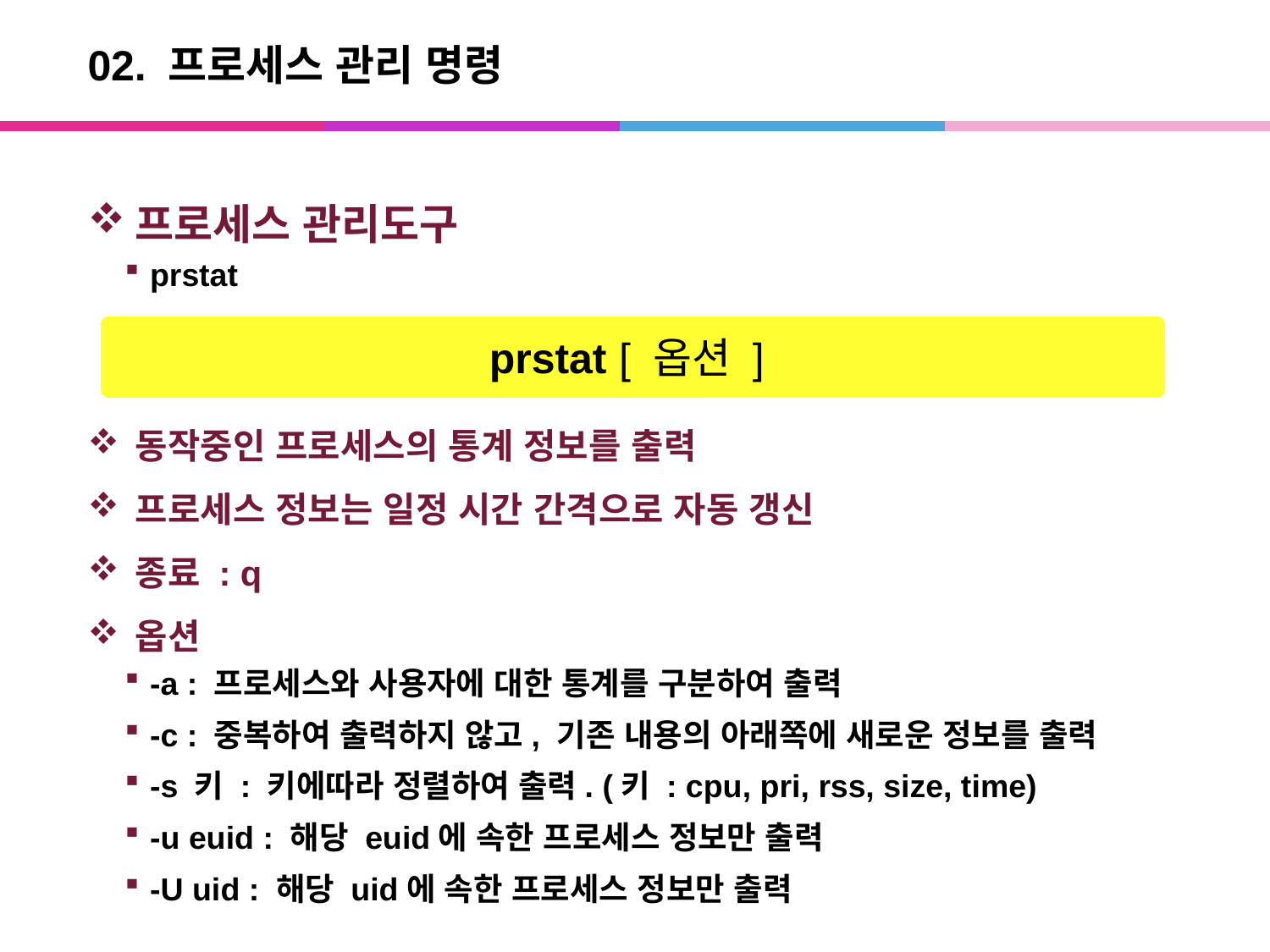

# 02. 프로세스 관리 명령
프로세스 관리도구
prstat

동작중인 프로세스의 통계 정보를 출력
프로세스 정보는 일정 시간 간격으로 자동 갱신
종료 : q
옵션
-a : 프로세스와 사용자에 대한 통계를 구분하여 출력
-c : 중복하여 출력하지 않고, 기존 내용의 아래쪽에 새로운 정보를 출력
-s 키 : 키에따라 정렬하여 출력. (키 : cpu, pri, rss, size, time)
-u euid : 해당 euid에 속한 프로세스 정보만 출력
-U uid : 해당 uid에 속한 프로세스 정보만 출력

prstat [ 옵션 ]